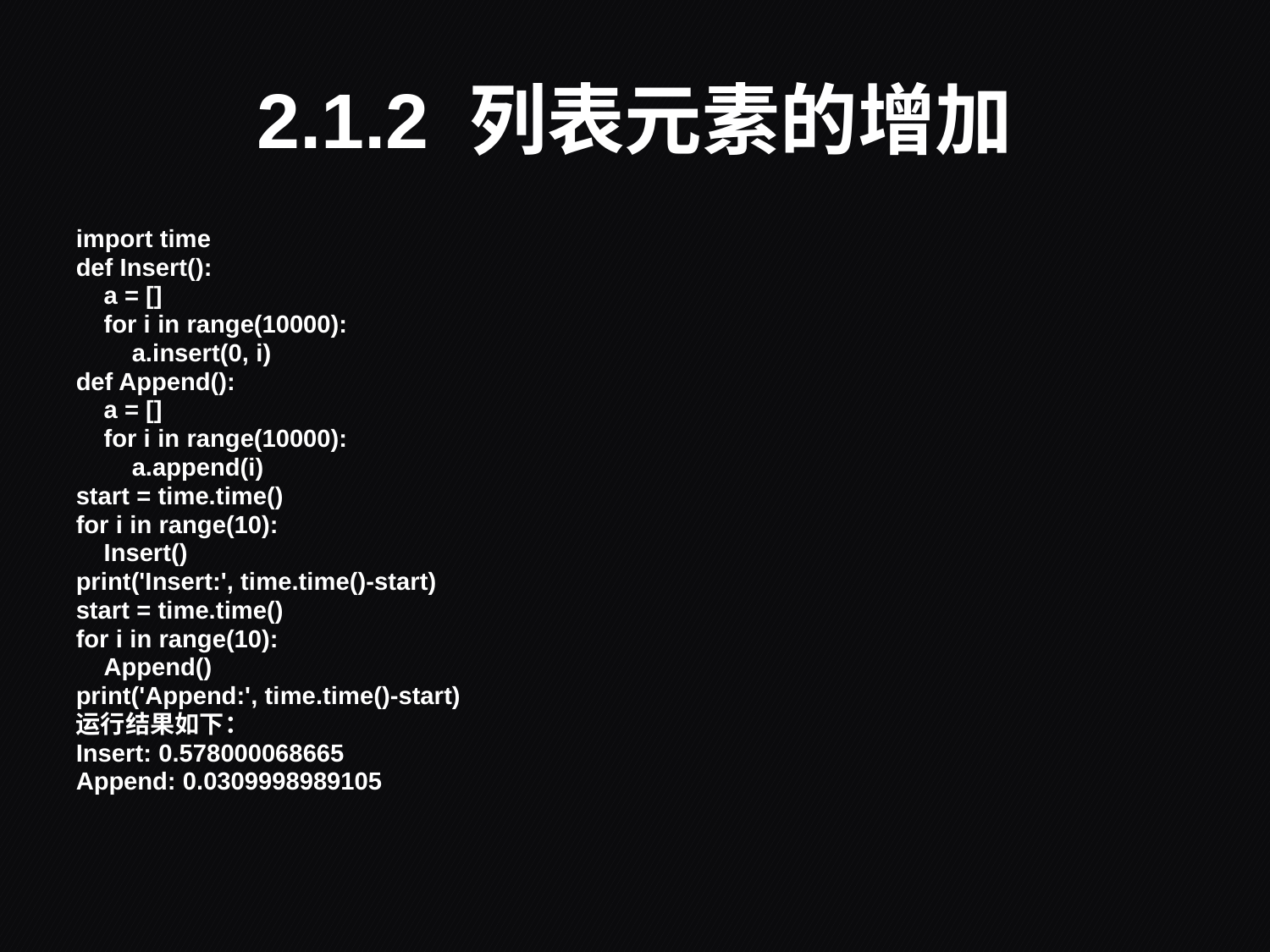

# 2.1.2 列表元素的增加
import time
def Insert():
    a = []
    for i in range(10000):
        a.insert(0, i)
def Append():
    a = []
    for i in range(10000):
        a.append(i)
start = time.time()
for i in range(10):
    Insert()
print('Insert:', time.time()-start)
start = time.time()
for i in range(10):
    Append()
print('Append:', time.time()-start)
运行结果如下：
Insert: 0.578000068665
Append: 0.0309998989105